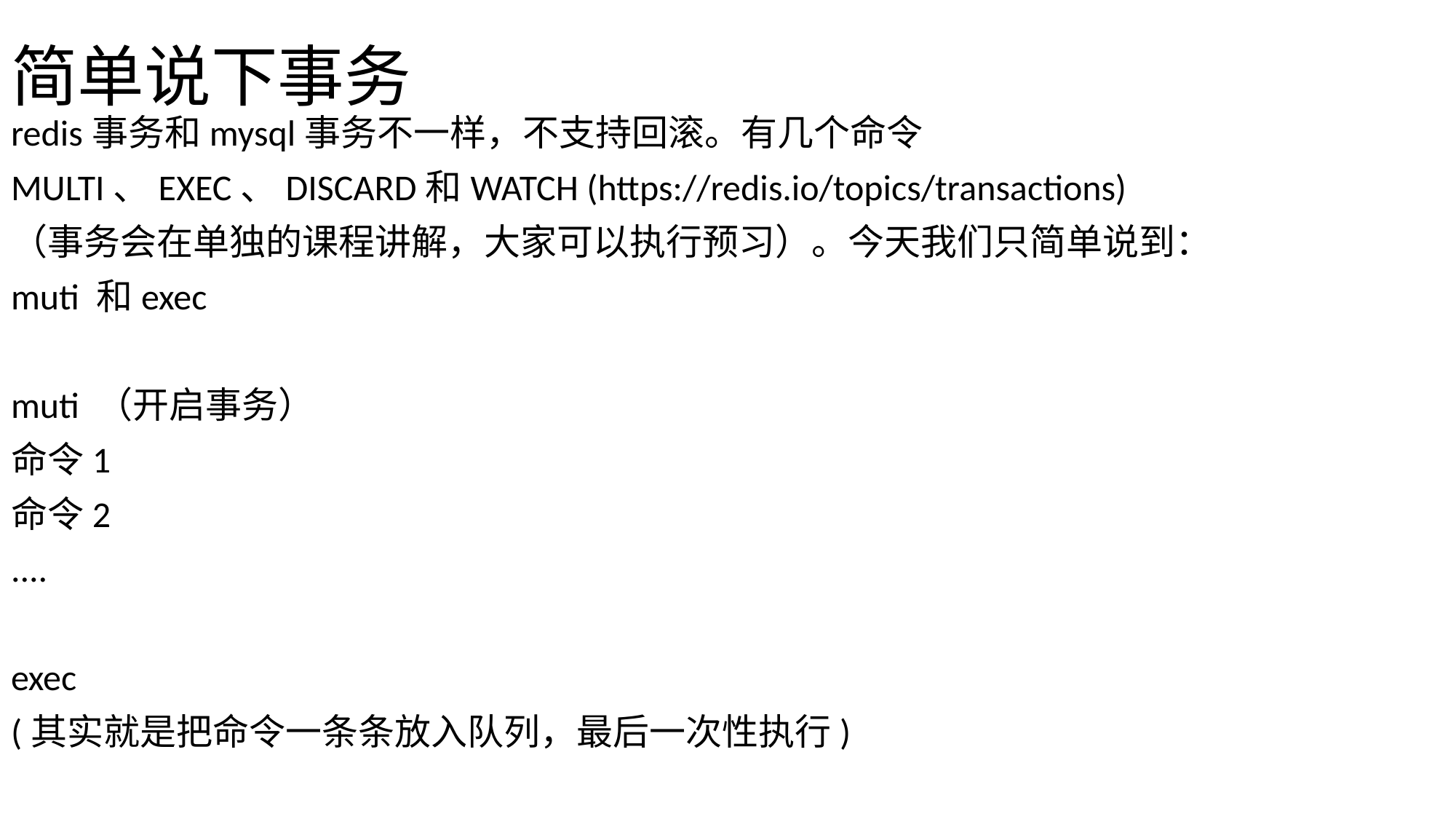

# 简单说下事务
redis事务和mysql事务不一样，不支持回滚。有几个命令
MULTI、EXEC、DISCARD和WATCH (https://redis.io/topics/transactions)
（事务会在单独的课程讲解，大家可以执行预习）。今天我们只简单说到：
muti 和exec

muti （开启事务）
命令1
命令2
....

exec
(其实就是把命令一条条放入队列，最后一次性执行)